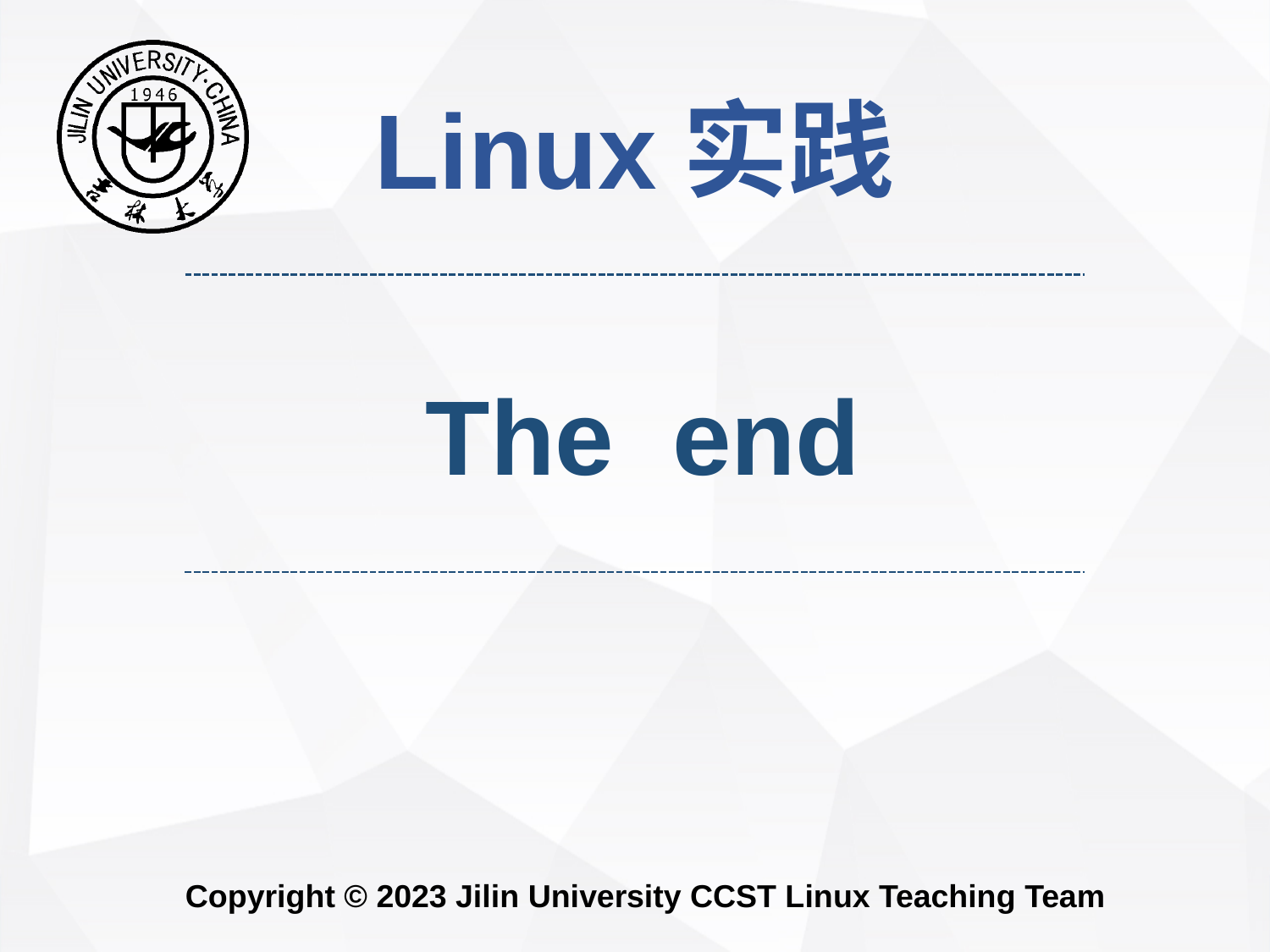

Linux实践
 The  end
Copyright © 2023 Jilin University CCST Linux Teaching Team